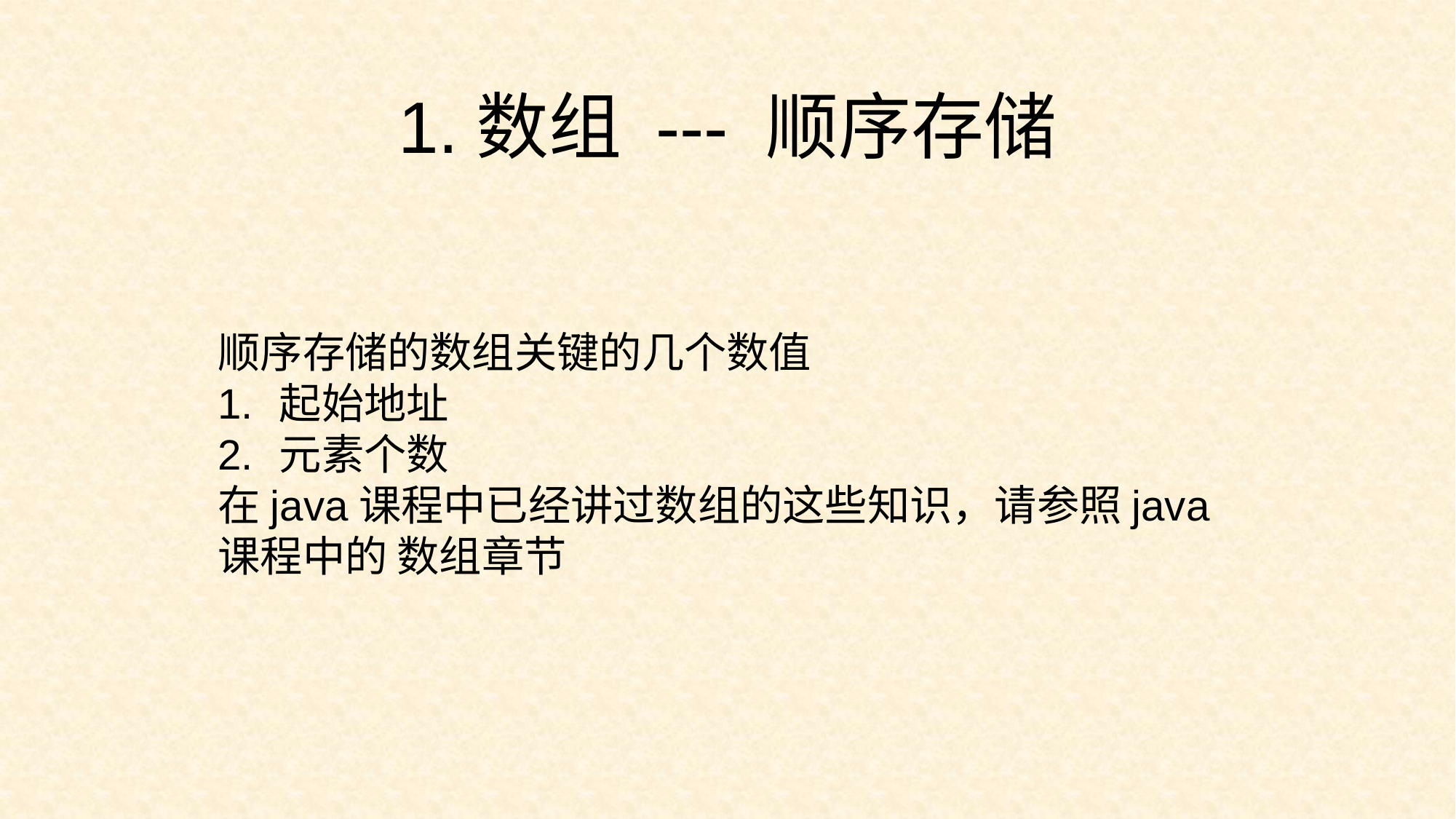

1.数组 --- 顺序存储
顺序存储的数组关键的几个数值
起始地址
元素个数
在java课程中已经讲过数组的这些知识，请参照java课程中的 数组章节